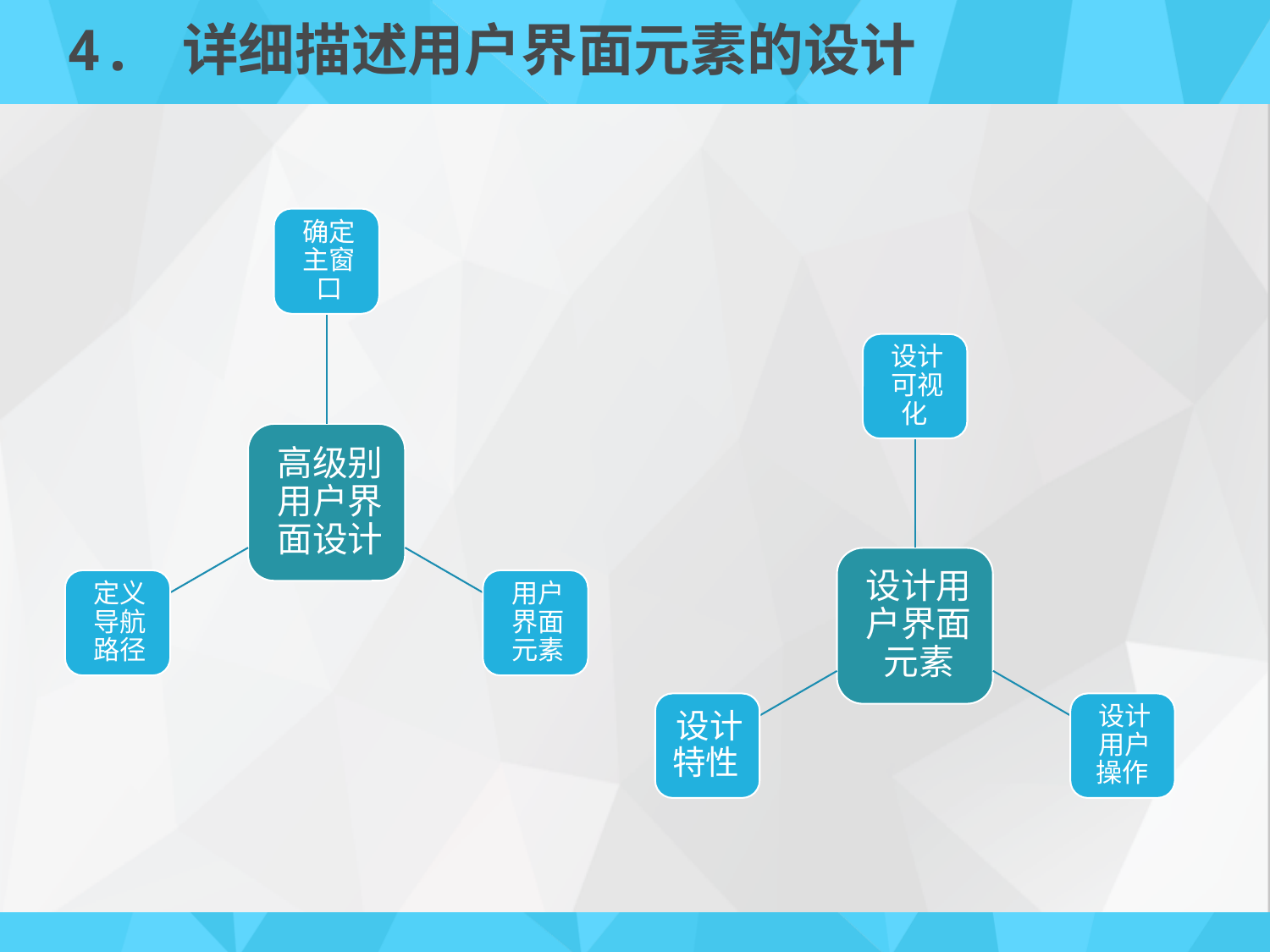

# 4. 详细描述用户界面元素的设计
高级别用户界面设计
确定主窗口
用户界面元素
定义导航路径
设计用户界面元素
设计可视化
设计用户操作
设计特性